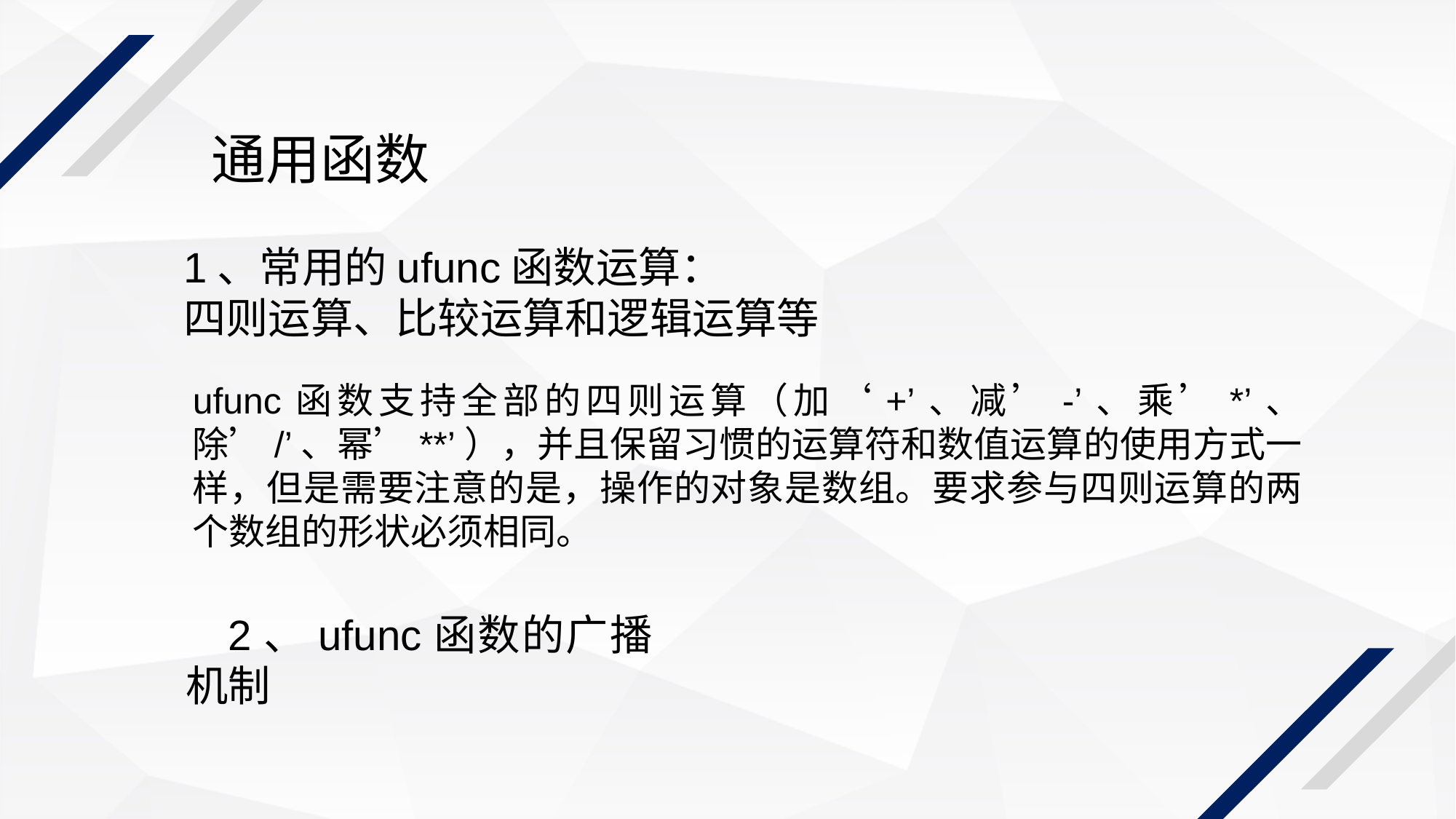

通用函数
1、常用的ufunc函数运算：
四则运算、比较运算和逻辑运算等
ufunc函数支持全部的四则运算（加‘+’、减’-’、乘’*’、除’/’、幂’**’），并且保留习惯的运算符和数值运算的使用方式一样，但是需要注意的是，操作的对象是数组。要求参与四则运算的两个数组的形状必须相同。
2、ufunc函数的广播机制